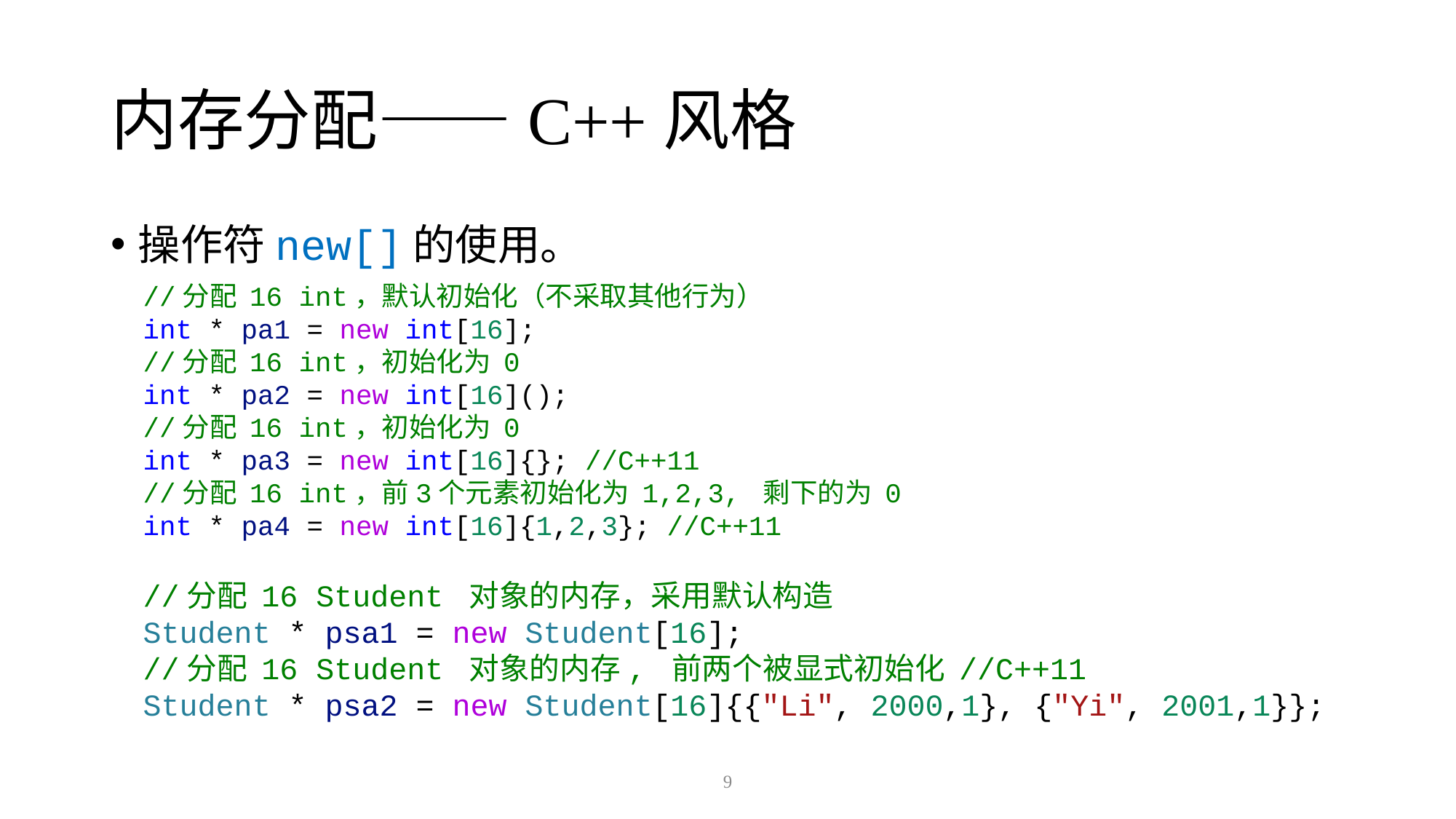

# 内存分配——C++风格
操作符new[]的使用。

//分配 16 int，默认初始化（不采取其他行为）
int * pa1 = new int[16];
//分配 16 int，初始化为 0
int * pa2 = new int[16]();
//分配 16 int，初始化为 0
int * pa3 = new int[16]{}; //C++11
//分配 16 int，前3个元素初始化为 1,2,3, 剩下的为 0
int * pa4 = new int[16]{1,2,3}; //C++11
//分配 16 Student 对象的内存，采用默认构造
Student * psa1 = new Student[16];
//分配 16 Student 对象的内存, 前两个被显式初始化 //C++11
Student * psa2 = new Student[16]{{"Li", 2000,1}, {"Yi", 2001,1}};
9